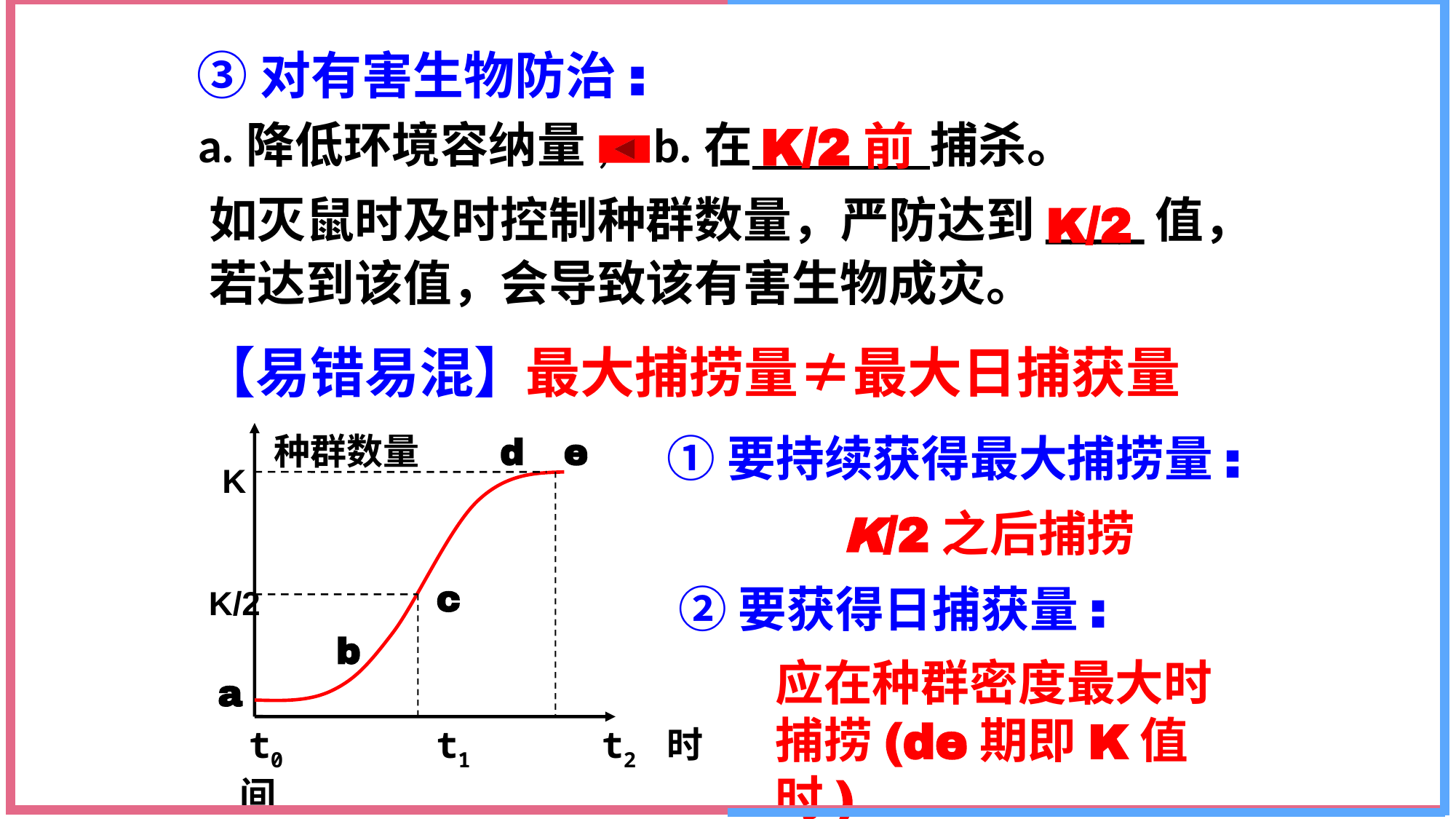

③对有害生物防治:
a.降低环境容纳量;
b.在                捕杀。
K/2前

如灭鼠时及时控制种群数量，严防达到____值，若达到该值，会导致该有害生物成灾。
K/2
【易错易混】
最大捕捞量≠最大日捕获量
①要持续获得最大捕捞量:

种群数量
K

 t0       t1      t2 时间
K/2
d
e
c
b
a
K/2之后捕捞
②要获得日捕获量:
应在种群密度最大时捕捞(de期即K值时)